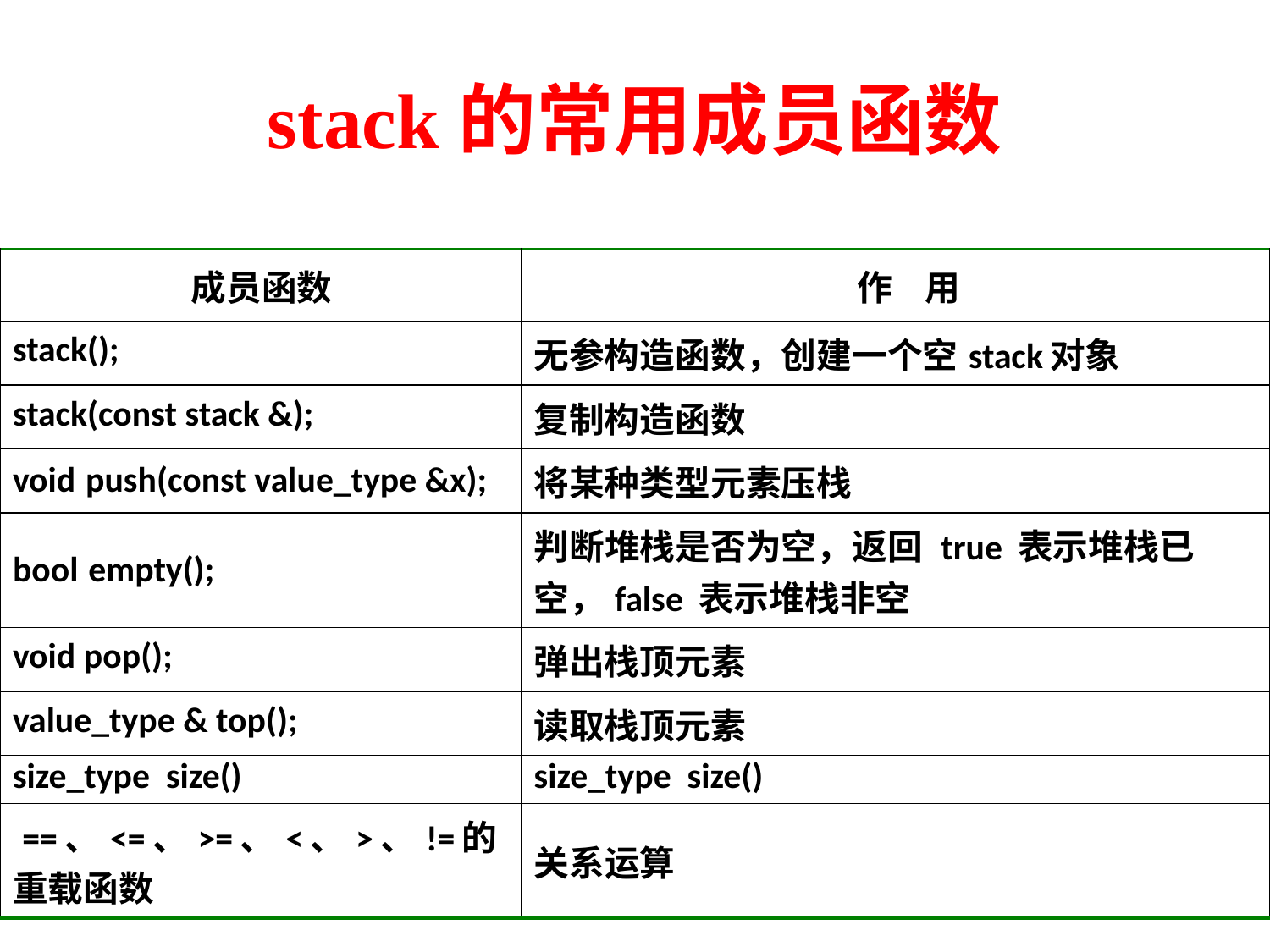

# stack的常用成员函数
| 成员函数 | 作 用 |
| --- | --- |
| stack(); | 无参构造函数，创建一个空stack对象 |
| stack(const stack &); | 复制构造函数 |
| void push(const value\_type &x); | 将某种类型元素压栈 |
| bool empty(); | 判断堆栈是否为空，返回 true 表示堆栈已空，false 表示堆栈非空 |
| void pop(); | 弹出栈顶元素 |
| value\_type & top(); | 读取栈顶元素 |
| size\_type size() | size\_type size() |
| ==、<=、>=、<、>、!=的重载函数 | 关系运算 |